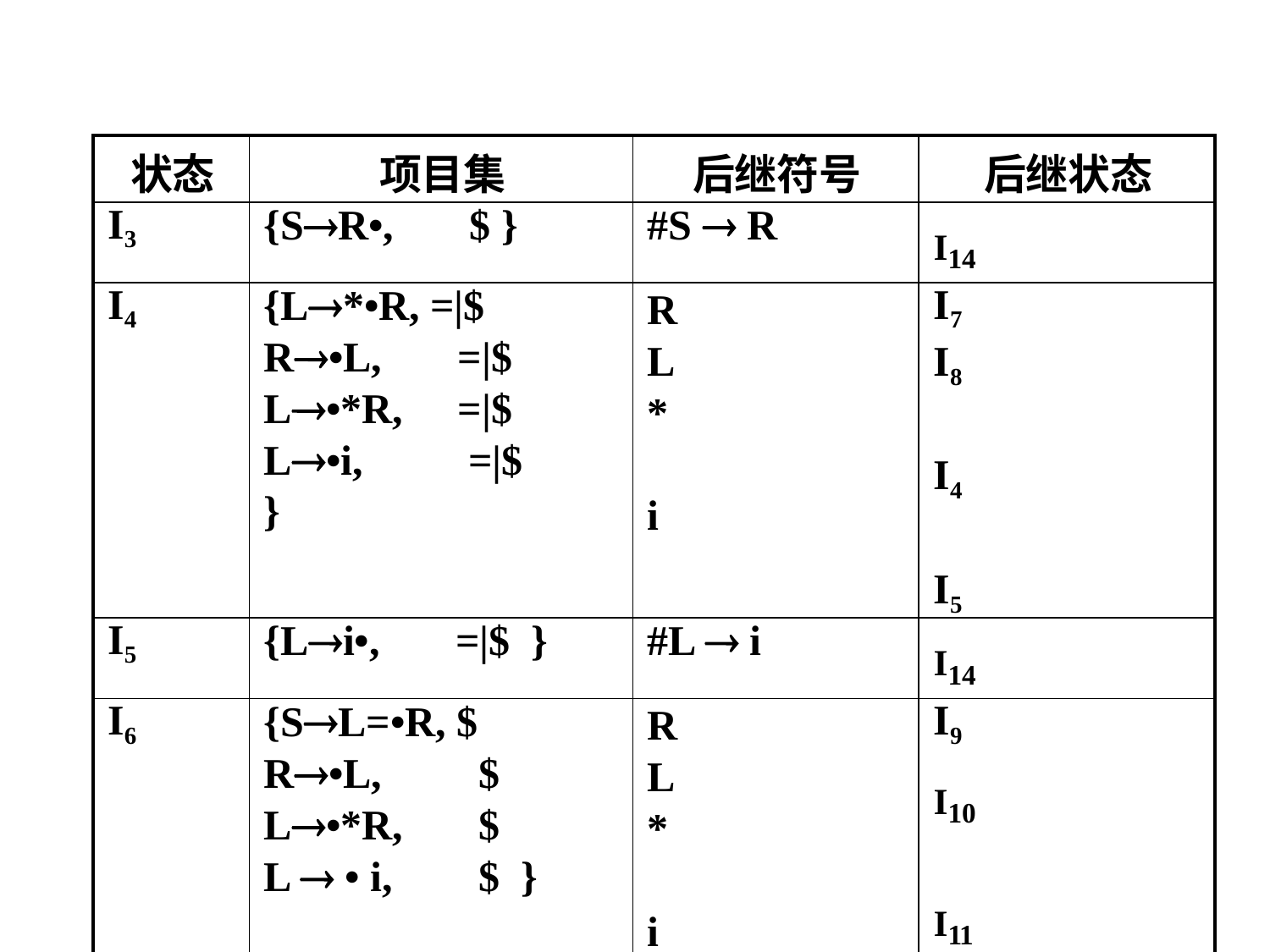

| 状态 | 项目集 | 后继符号 | 后继状态 |
| --- | --- | --- | --- |
| I3 | {S→R•, $ } | #S → R | I14 |
| I4 | {L→\*•R, =|$ R→•L, =|$ L→•\*R, =|$ L→•i, =|$ } | R L \* i | I7 I8 I4 I5 |
| I5 | {L→i•, =|$ } | #L → i | I14 |
| I6 | {S→L=•R, $ R→•L, $ L→•\*R, $ L → • i, $ } | R L \* i | I9 I10 I11 I12 |
| I7 | {L→\*R• , =|$ } | #L → R | I14 |